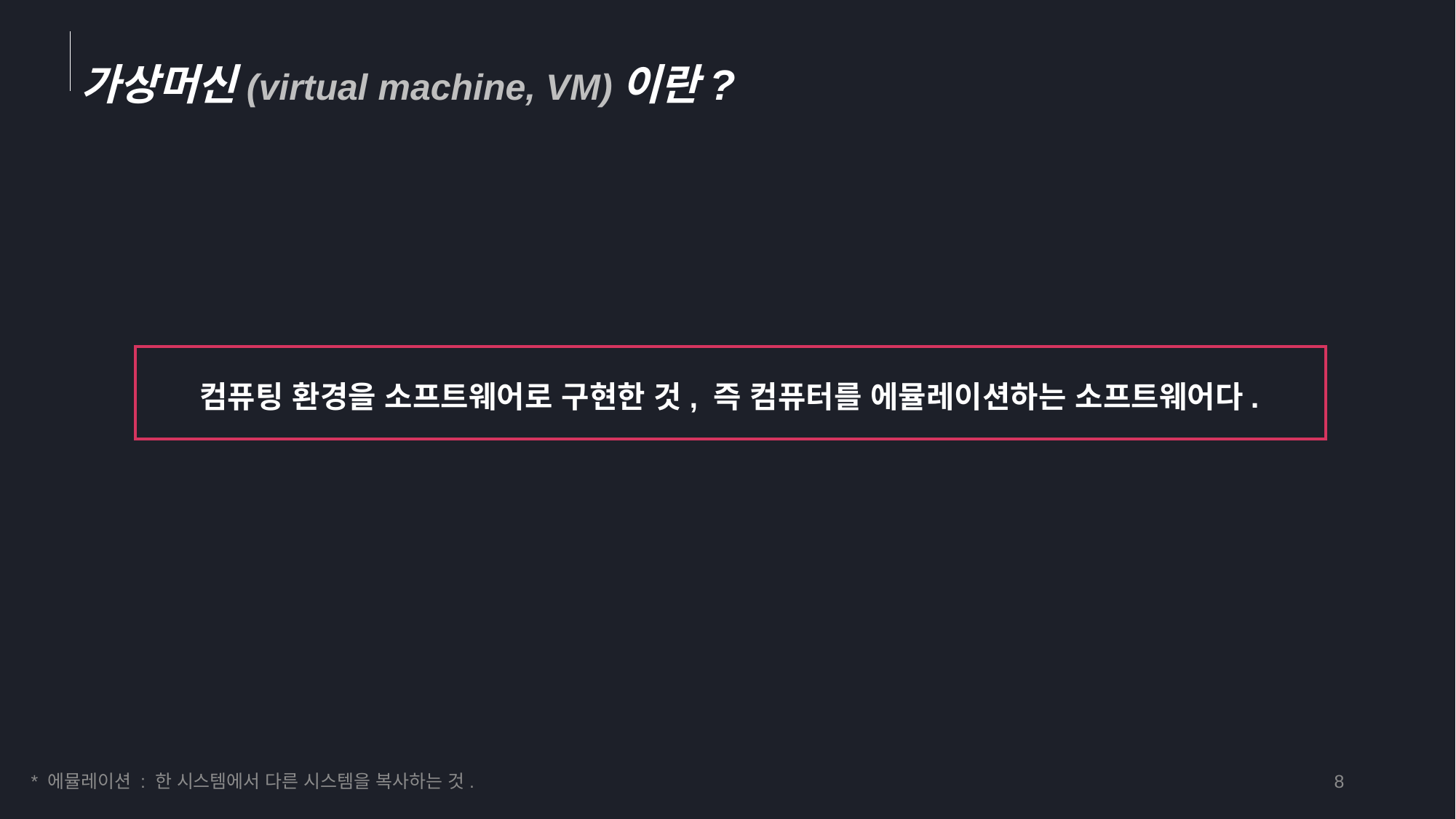

가상머신(virtual machine, VM)이란?

컴퓨팅 환경을 소프트웨어로 구현한 것, 즉 컴퓨터를 에뮬레이션하는 소프트웨어다.
* 에뮬레이션 : 한 시스템에서 다른 시스템을 복사하는 것.
8